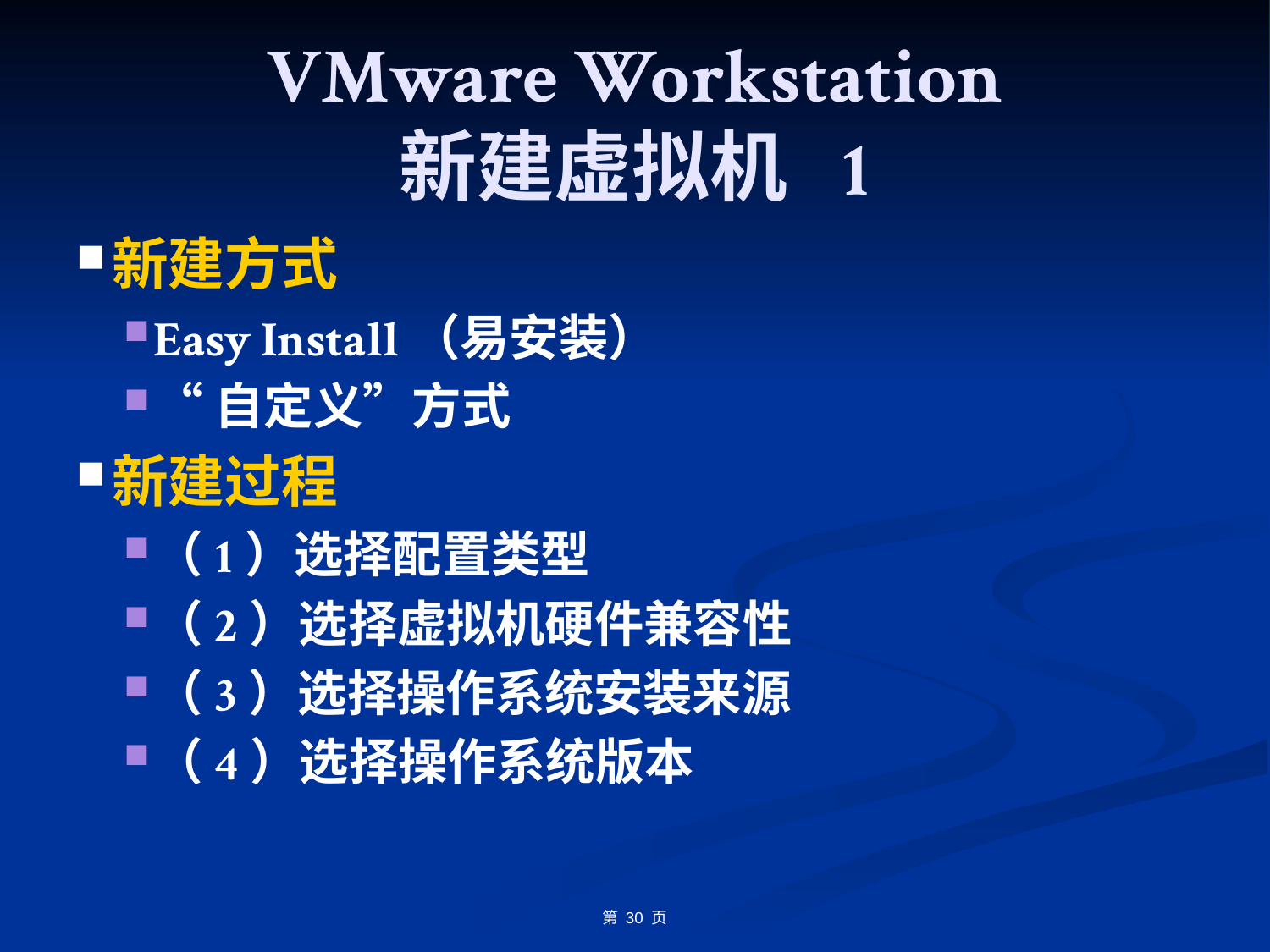

# VMware Workstation 新建虚拟机  1
新建方式
Easy Install（易安装）
“自定义”方式
新建过程
（1）选择配置类型
（2）选择虚拟机硬件兼容性
（3）选择操作系统安装来源
（4）选择操作系统版本

第 30 页